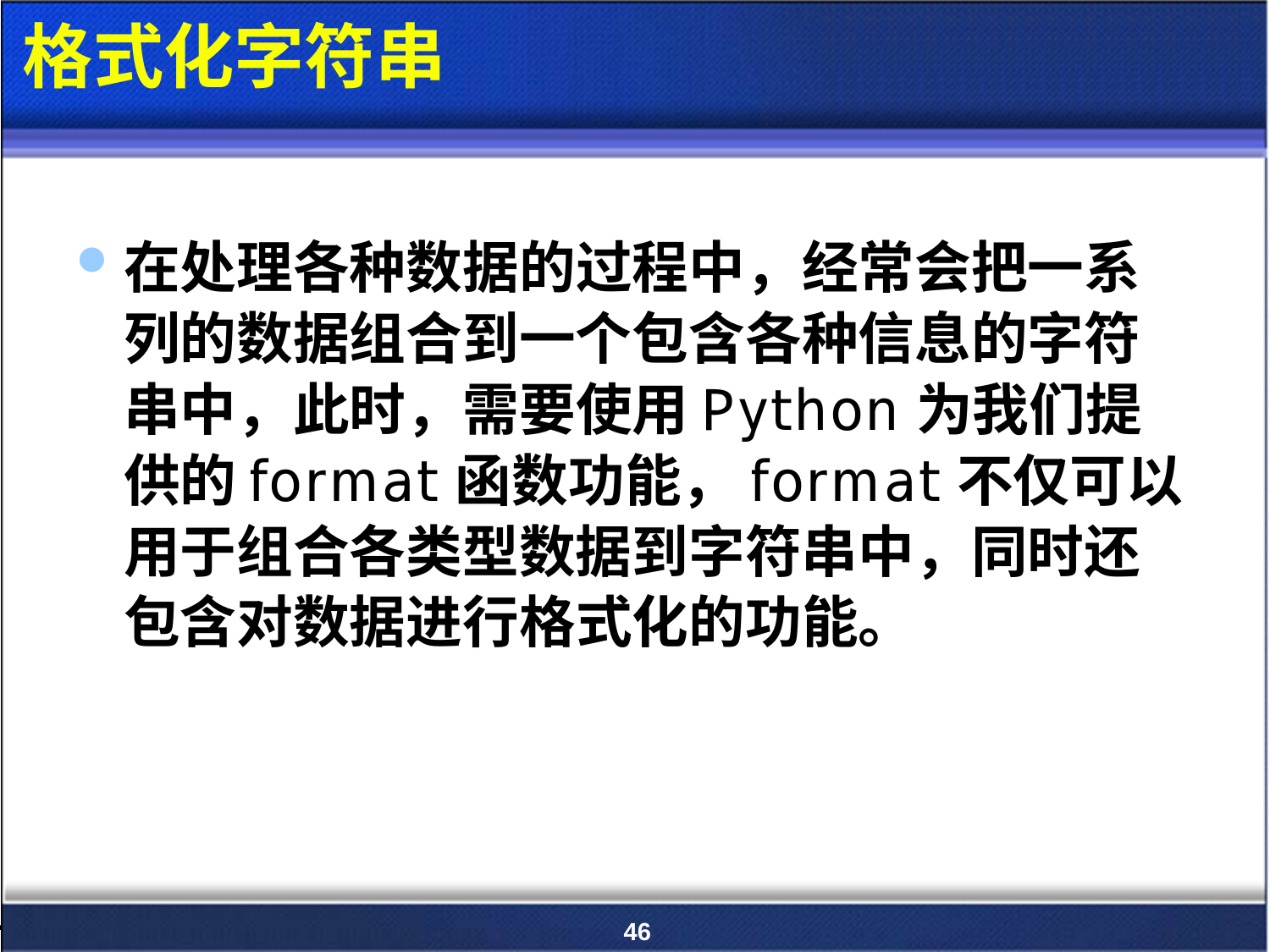

# 格式化字符串
在处理各种数据的过程中，经常会把一系列的数据组合到一个包含各种信息的字符串中，此时，需要使用Python为我们提供的format函数功能，format不仅可以用于组合各类型数据到字符串中，同时还包含对数据进行格式化的功能。
46